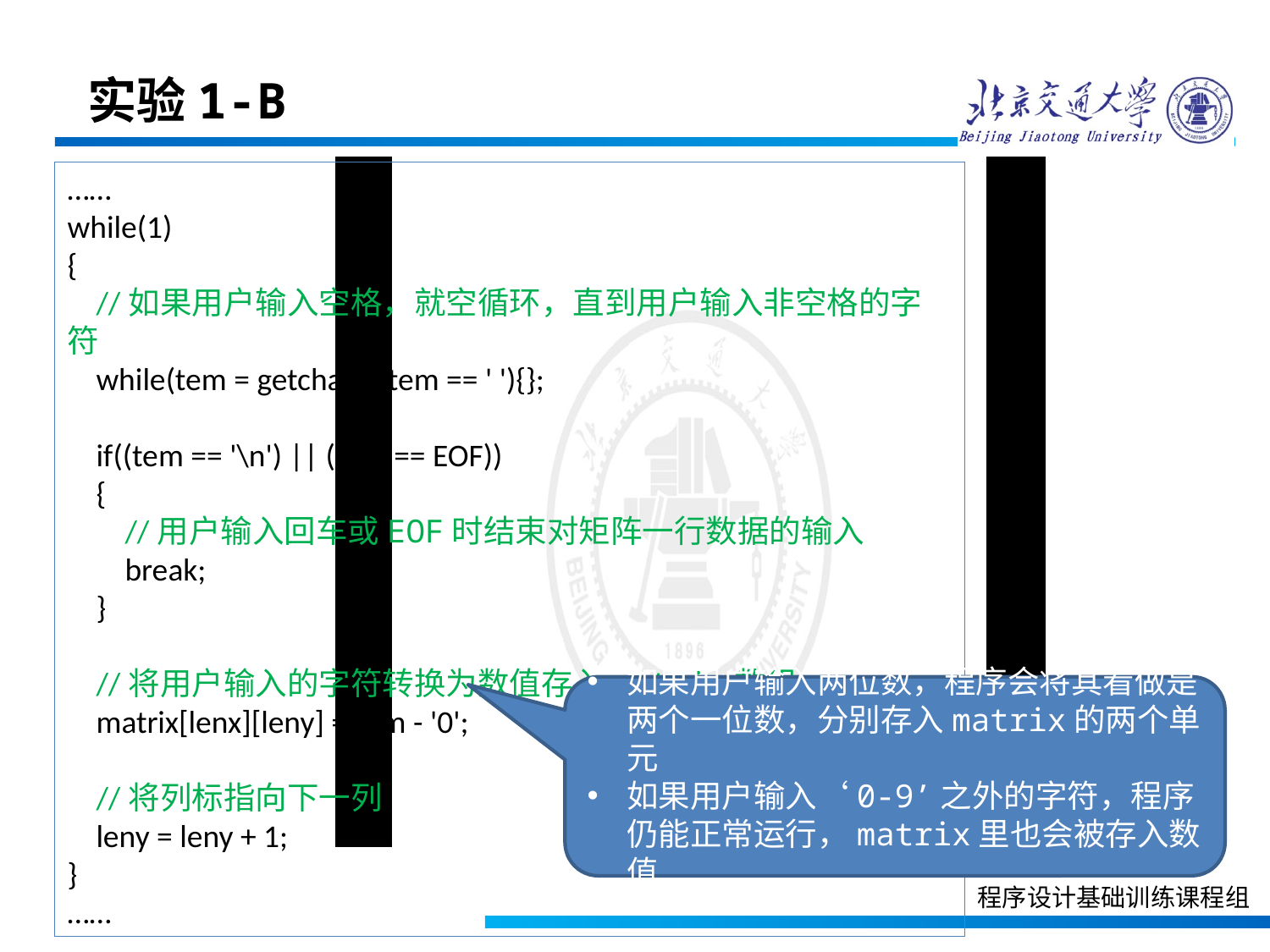

实验1-B
……
while(1)
{
    //如果用户输入空格，就空循环，直到用户输入非空格的字符
    while(tem = getchar(), tem == ' '){};

    if((tem == '\n') || (tem == EOF))
    {
        //用户输入回车或EOF时结束对矩阵一行数据的输入
        break;
    }

    //将用户输入的字符转换为数值存入matrix数组
    matrix[lenx][leny] = tem - '0';

    //将列标指向下一列
    leny = leny + 1;
}
……
如果用户输入两位数，程序会将其看做是两个一位数，分别存入matrix的两个单元
如果用户输入‘0-9’之外的字符，程序仍能正常运行，matrix里也会被存入数值
程序设计基础训练课程组